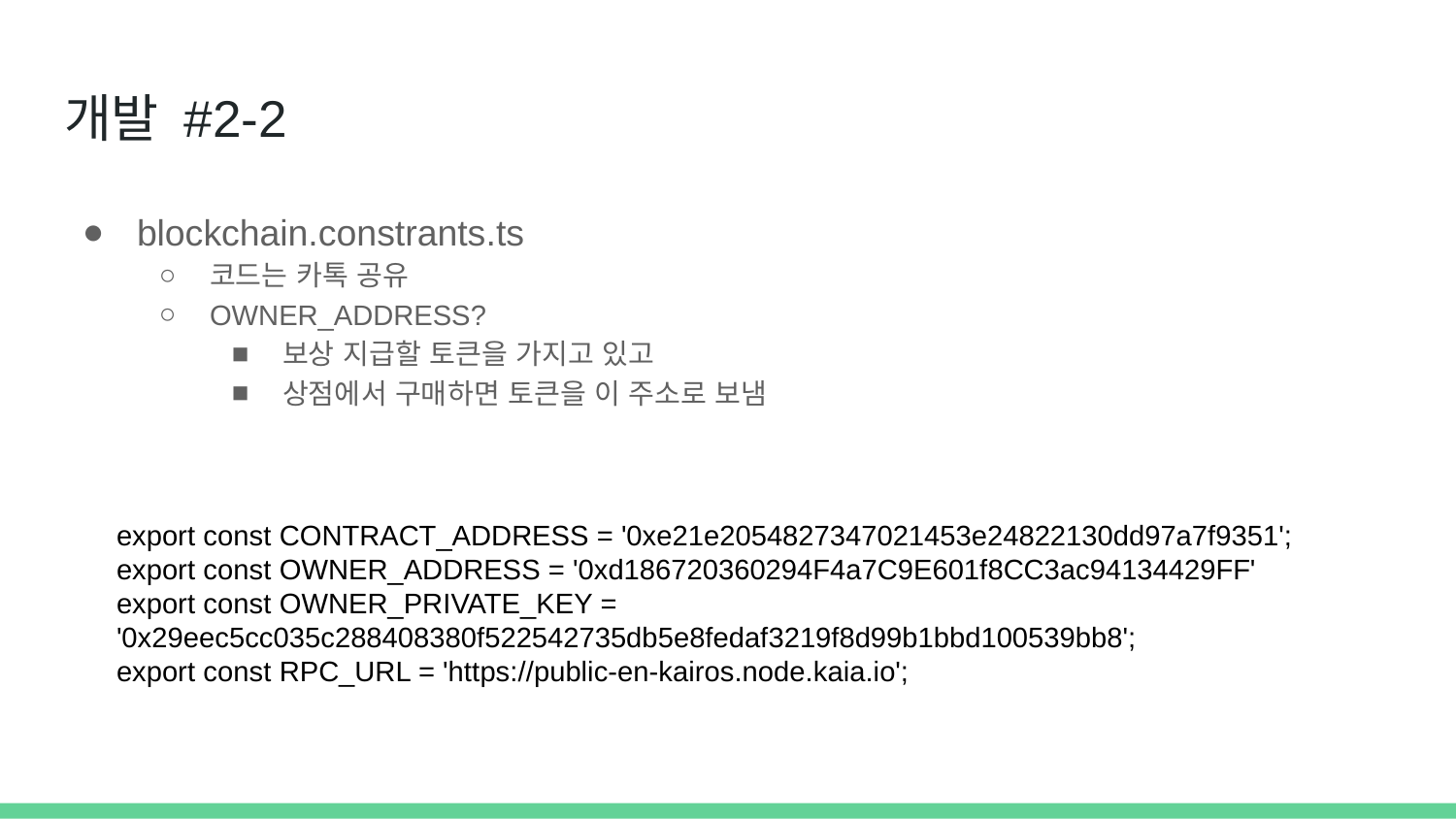

# 개발 #2-2
blockchain.constrants.ts
코드는 카톡 공유
OWNER_ADDRESS?
보상 지급할 토큰을 가지고 있고
상점에서 구매하면 토큰을 이 주소로 보냄
export const CONTRACT_ADDRESS = '0xe21e2054827347021453e24822130dd97a7f9351';
export const OWNER_ADDRESS = '0xd186720360294F4a7C9E601f8CC3ac94134429FF'
export const OWNER_PRIVATE_KEY = '0x29eec5cc035c288408380f522542735db5e8fedaf3219f8d99b1bbd100539bb8';
export const RPC_URL = 'https://public-en-kairos.node.kaia.io';